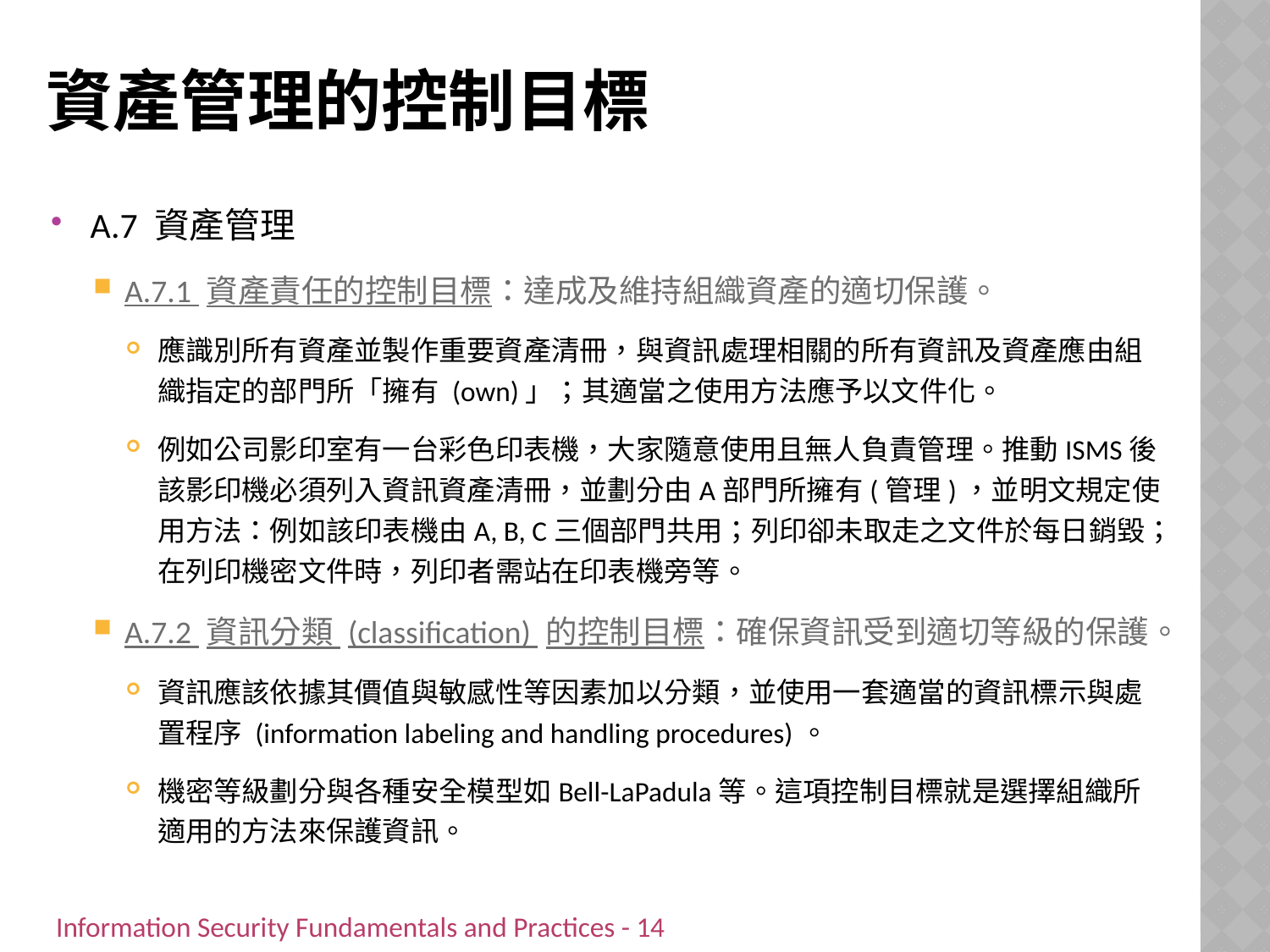

# 資產管理的控制目標
A.7 資產管理
A.7.1 資產責任的控制目標：達成及維持組織資產的適切保護。
應識別所有資產並製作重要資產清冊，與資訊處理相關的所有資訊及資產應由組織指定的部門所「擁有 (own)」；其適當之使用方法應予以文件化。
例如公司影印室有一台彩色印表機，大家隨意使用且無人負責管理。推動ISMS後該影印機必須列入資訊資產清冊，並劃分由A部門所擁有(管理)，並明文規定使用方法：例如該印表機由A, B, C三個部門共用；列印卻未取走之文件於每日銷毀；在列印機密文件時，列印者需站在印表機旁等。
A.7.2 資訊分類 (classification) 的控制目標：確保資訊受到適切等級的保護。
資訊應該依據其價值與敏感性等因素加以分類，並使用一套適當的資訊標示與處置程序 (information labeling and handling procedures)。
機密等級劃分與各種安全模型如Bell-LaPadula等。這項控制目標就是選擇組織所適用的方法來保護資訊。